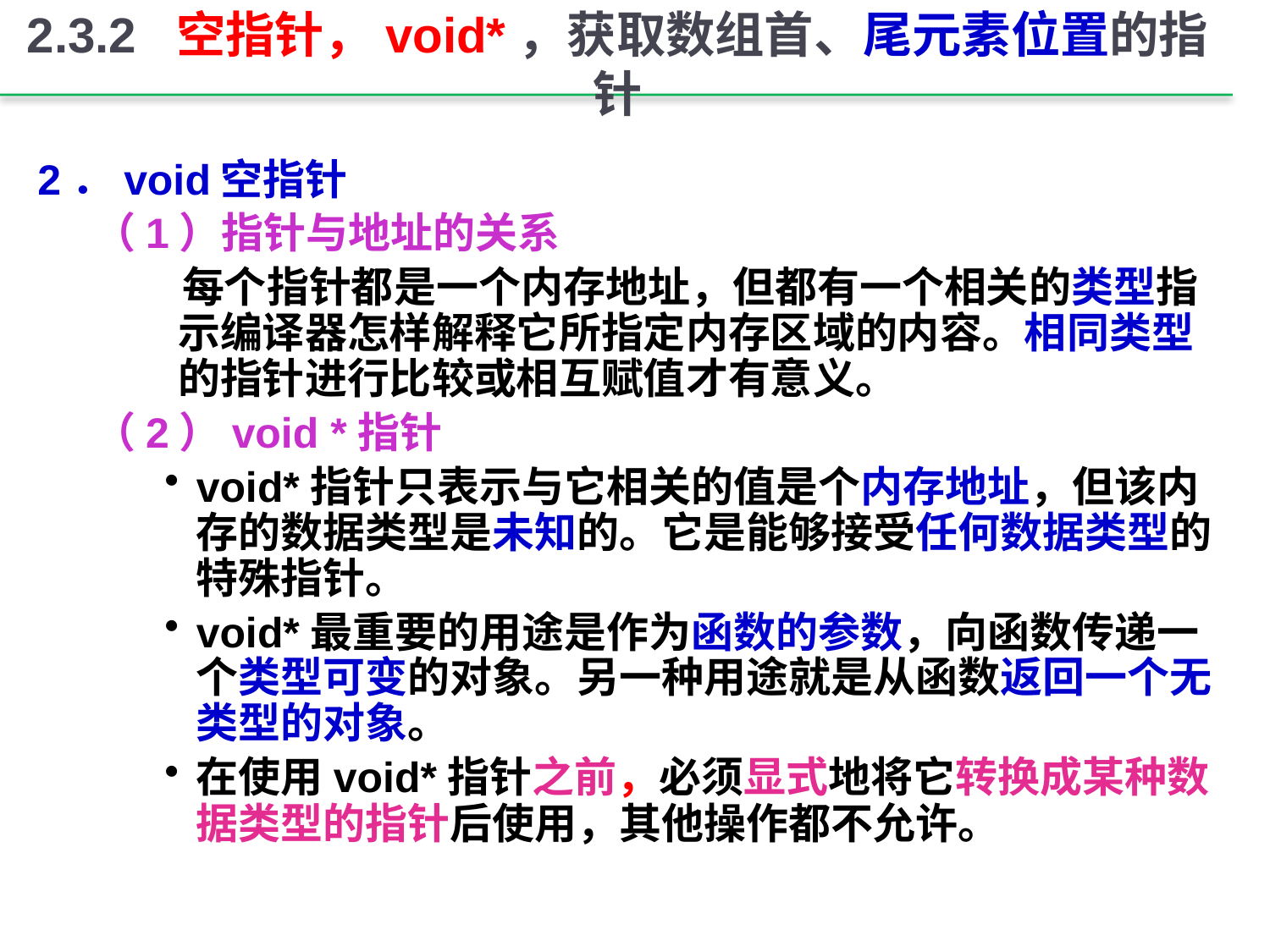

# 2.3.2  空指针，void*，获取数组首、尾元素位置的指针
2．void空指针
（1）指针与地址的关系
          每个指针都是一个内存地址，但都有一个相关的类型指示编译器怎样解释它所指定内存区域的内容。相同类型的指针进行比较或相互赋值才有意义。
（2）void *指针
void*指针只表示与它相关的值是个内存地址，但该内存的数据类型是未知的。它是能够接受任何数据类型的特殊指针。
void*最重要的用途是作为函数的参数，向函数传递一个类型可变的对象。另一种用途就是从函数返回一个无类型的对象。
在使用void*指针之前，必须显式地将它转换成某种数据类型的指针后使用，其他操作都不允许。